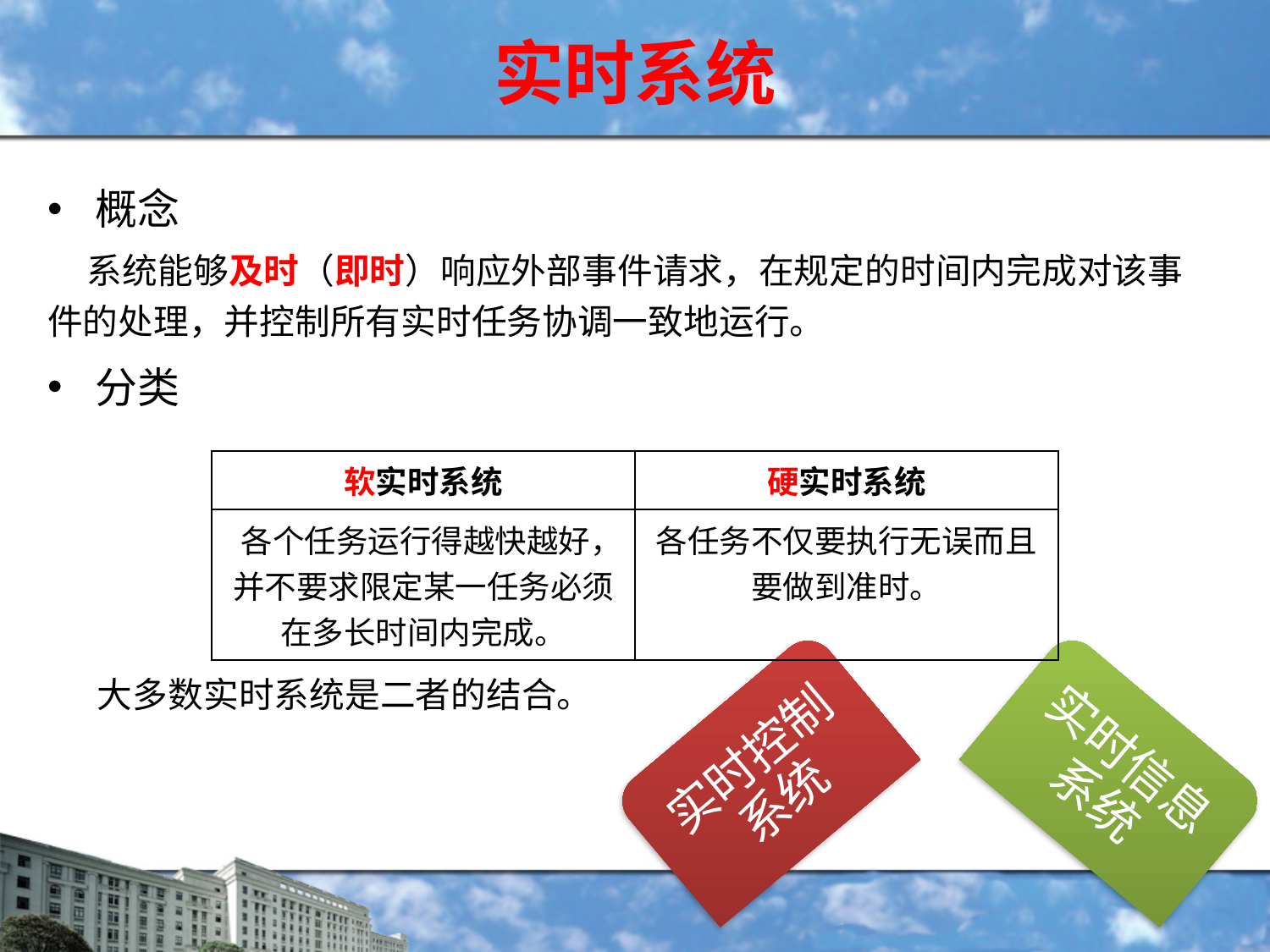

# 实时系统
概念
    系统能够及时（即时）响应外部事件请求，在规定的时间内完成对该事件的处理，并控制所有实时任务协调一致地运行。
分类

| 软实时系统 | 硬实时系统 |
| --- | --- |
| 各个任务运行得越快越好，并不要求限定某一任务必须在多长时间内完成。 | 各任务不仅要执行无误而且要做到准时。 |
大多数实时系统是二者的结合。
实时控制系统
实时信息系统